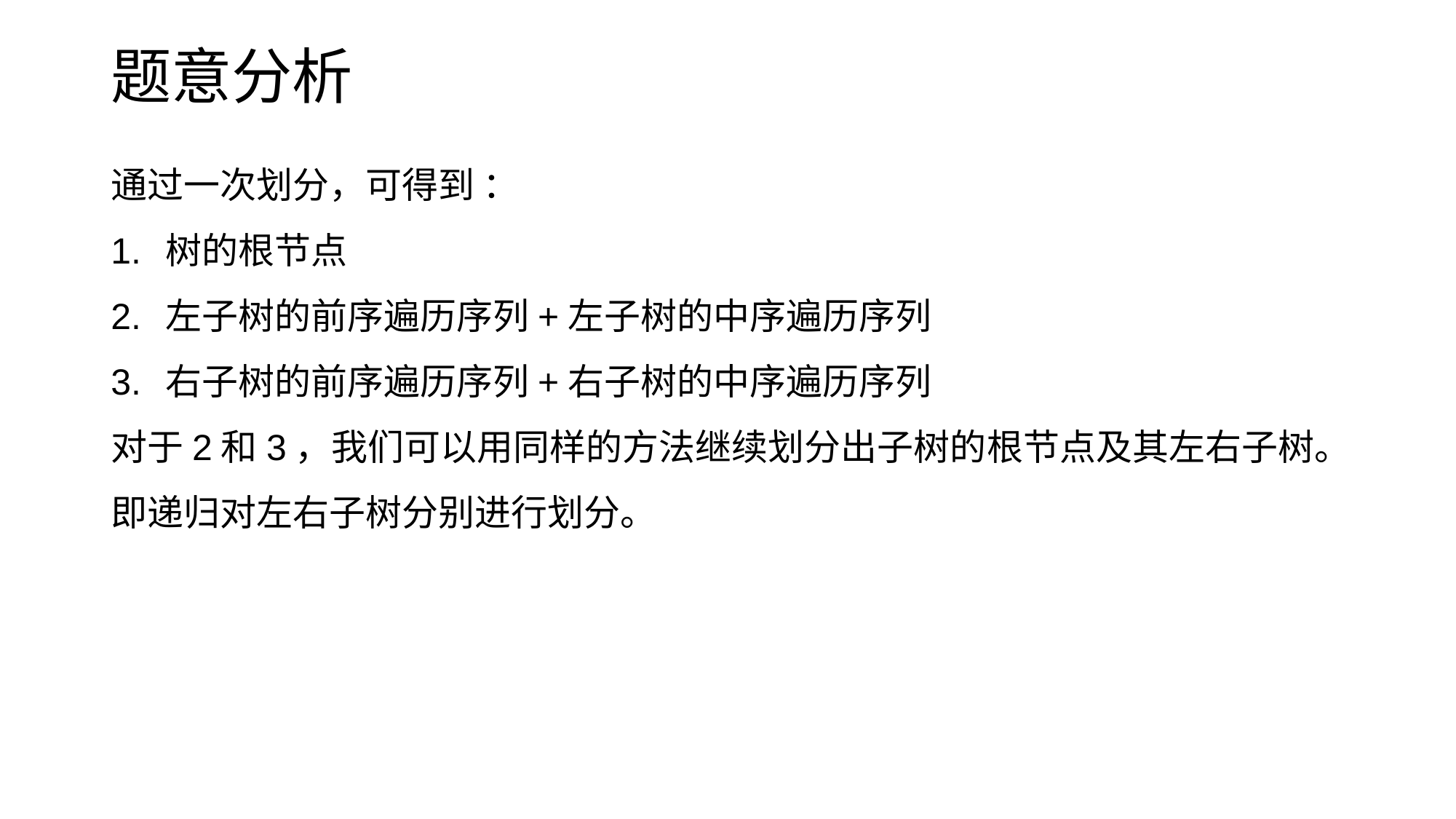

# 题意分析
通过一次划分，可得到 ：
树的根节点
左子树的前序遍历序列+左子树的中序遍历序列
右子树的前序遍历序列+右子树的中序遍历序列
对于2和3，我们可以用同样的方法继续划分出子树的根节点及其左右子树。即递归对左右子树分别进行划分。